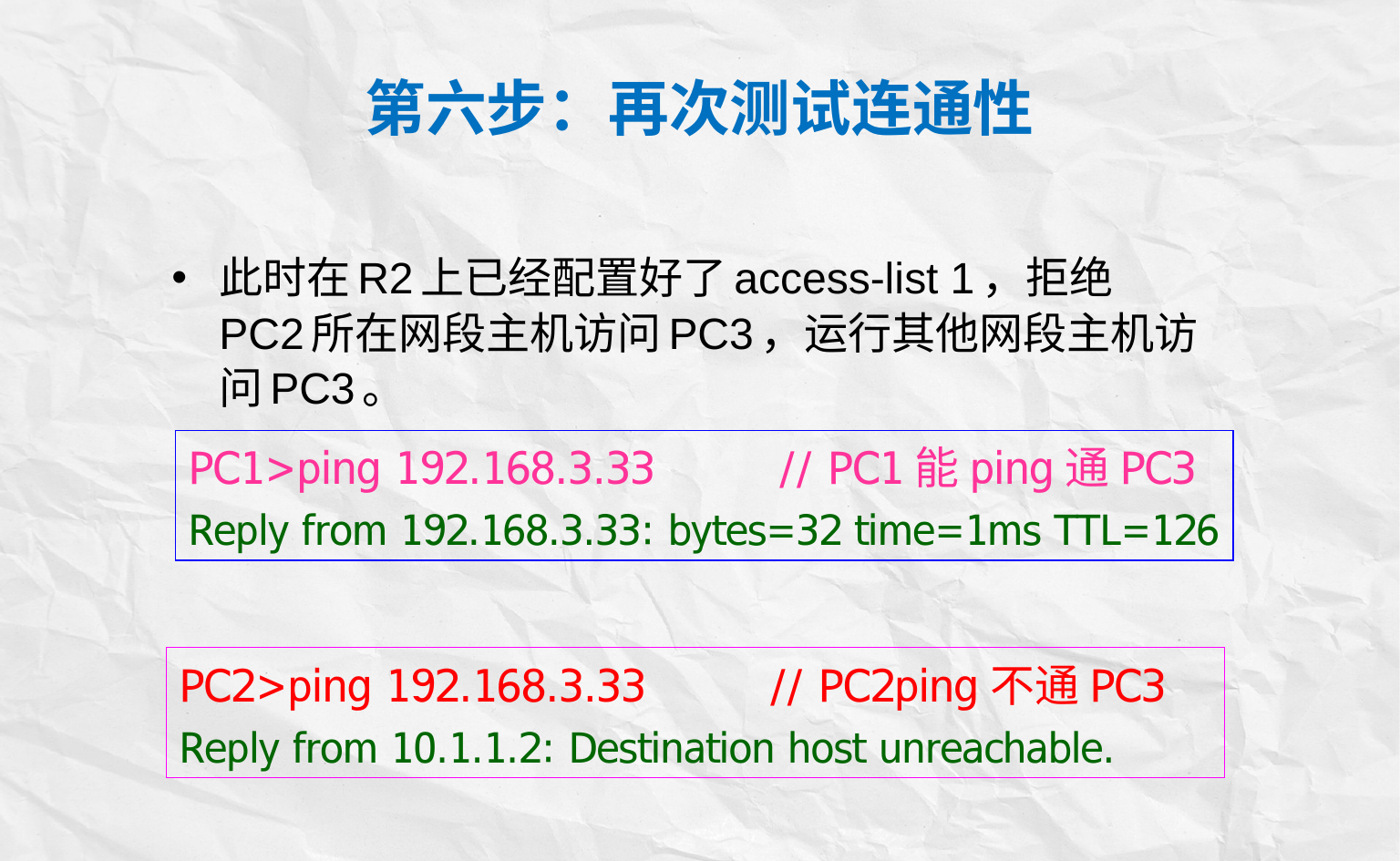

# 第六步：再次测试连通性
此时在R2上已经配置好了access-list 1，拒绝PC2所在网段主机访问PC3，运行其他网段主机访问PC3。
PC1>ping 192.168.3.33         // PC1能ping通PC3
Reply from 192.168.3.33: bytes=32 time=1ms TTL=126
PC2>ping 192.168.3.33         // PC2ping不通PC3
Reply from 10.1.1.2: Destination host unreachable.

63